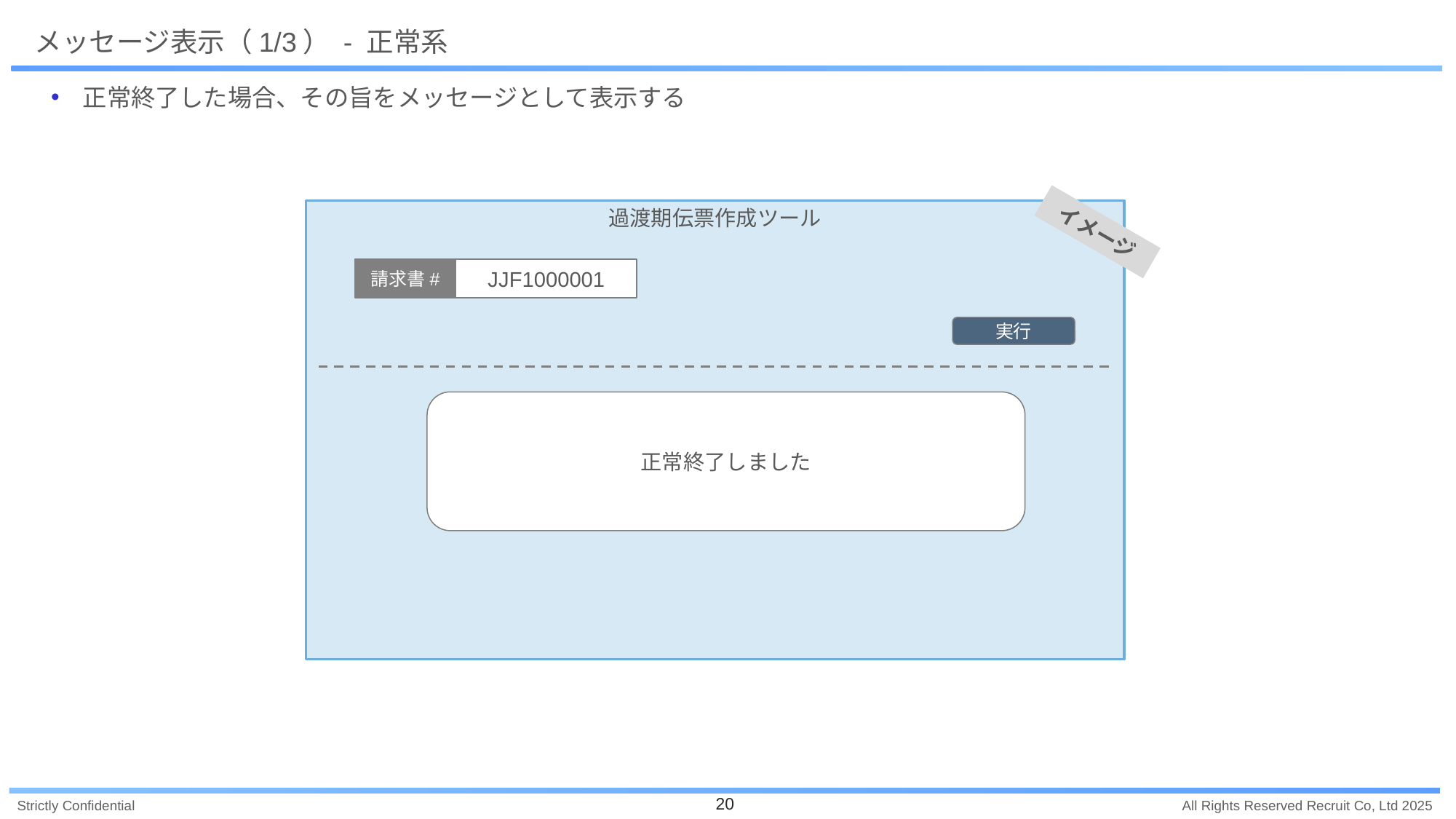

# メッセージ表示（1/3） - 正常系
正常終了した場合、その旨をメッセージとして表示する
過渡期伝票作成ツール
イメージ
請求書#
JJF1000001
実行
正常終了しました
20